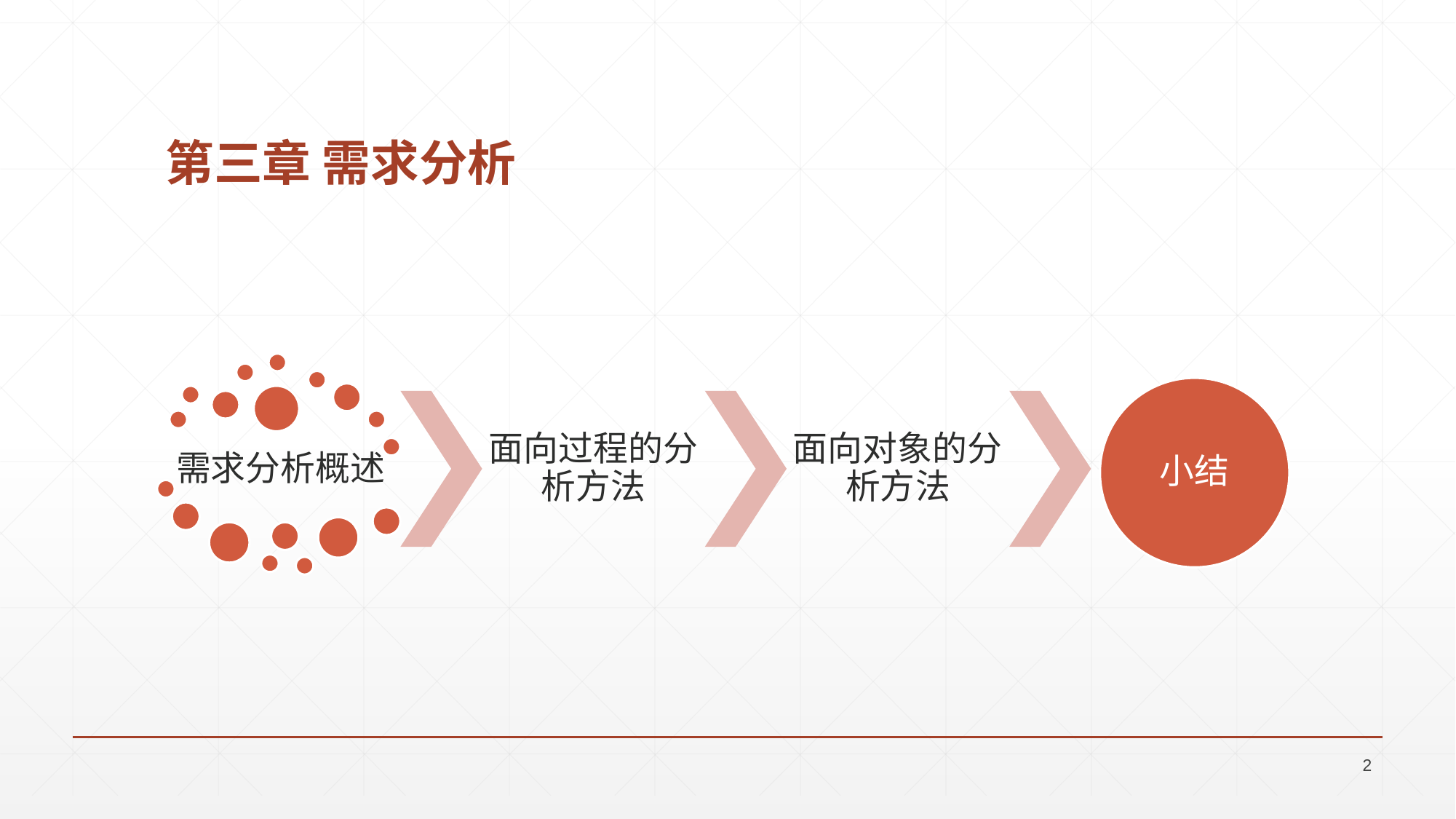

# 第三章 需求分析

需求分析概述
面向过程的分析方法
面向对象的分析方法
小结
2